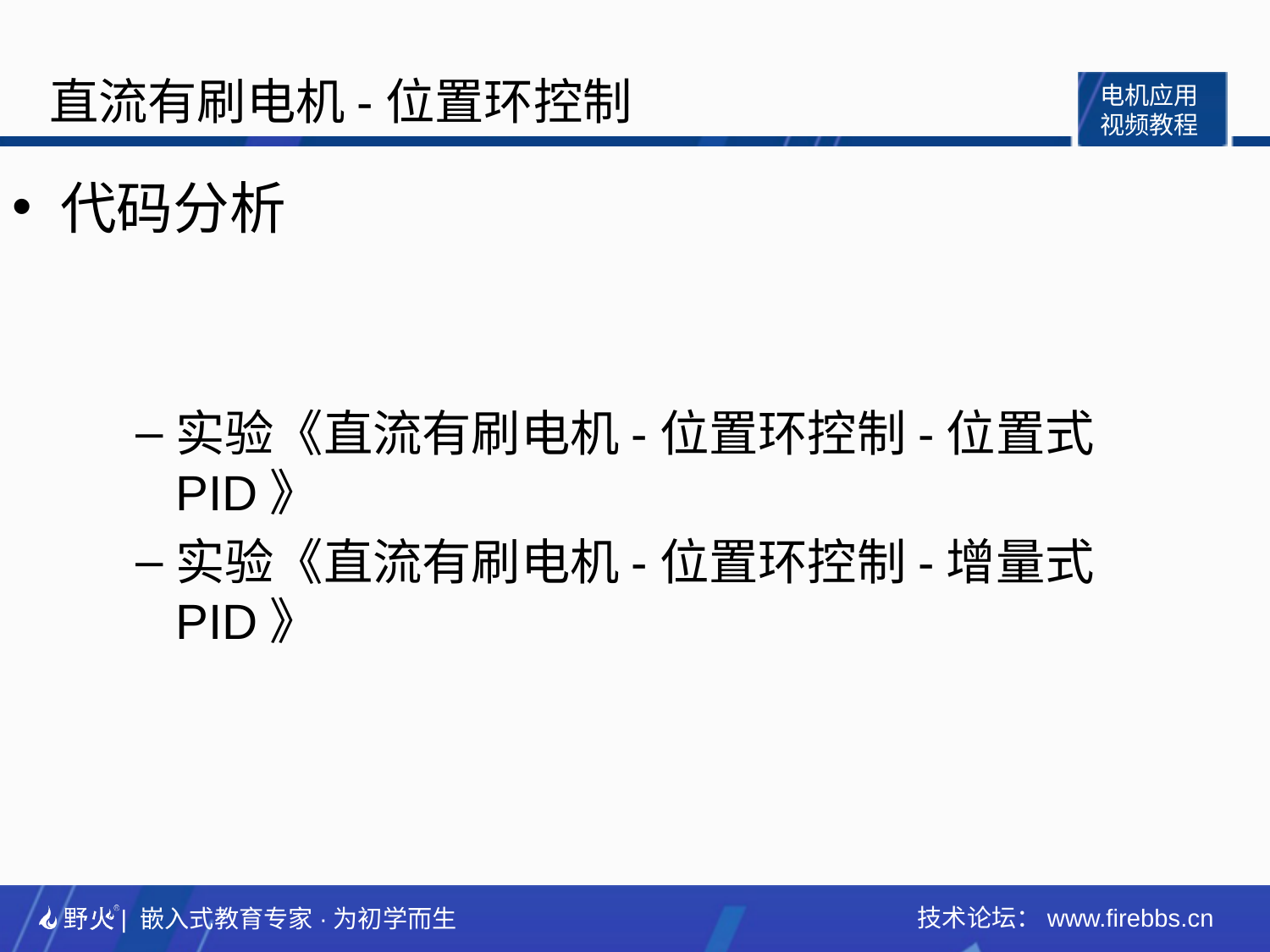

代码分析
实验《直流有刷电机-位置环控制-位置式PID》
实验《直流有刷电机-位置环控制-增量式PID》